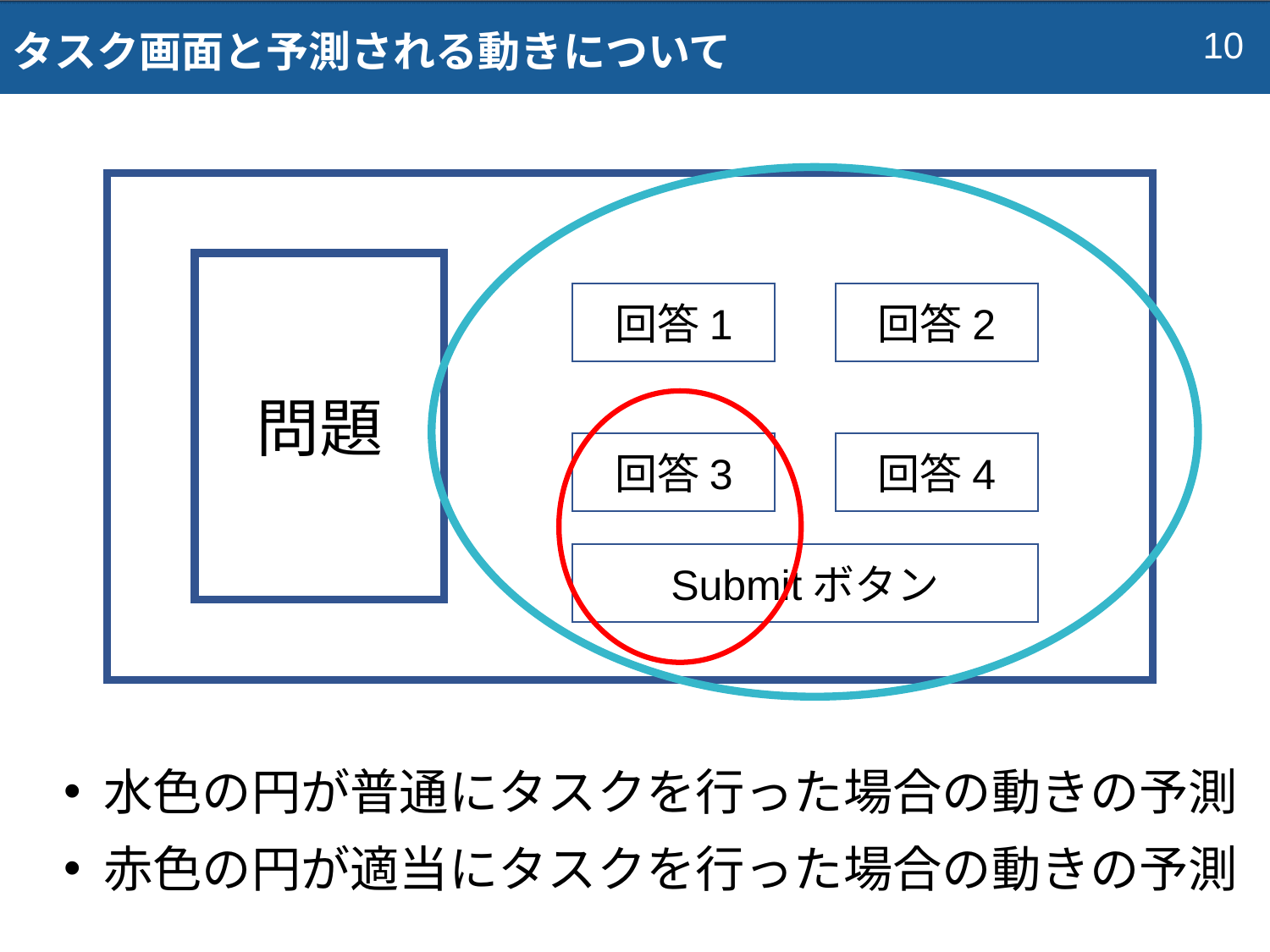

タスク画面と予測される動きについて
10

問題
回答1
回答2

回答3
回答4
Submitボタン
水色の円が普通にタスクを行った場合の動きの予測
赤色の円が適当にタスクを行った場合の動きの予測